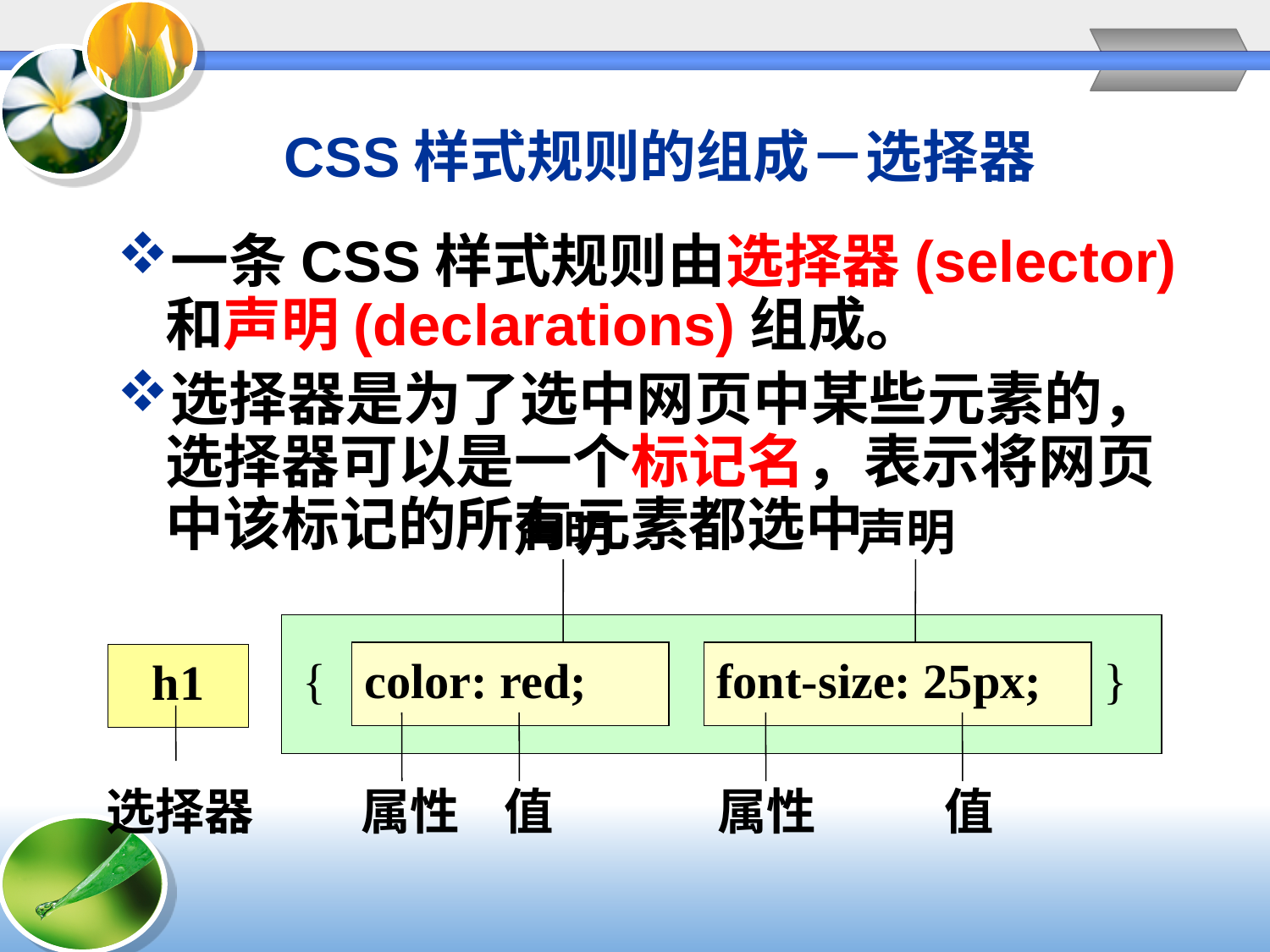

# CSS样式规则的组成－选择器
一条CSS样式规则由选择器(selector)和声明(declarations)组成。
选择器是为了选中网页中某些元素的，选择器可以是一个标记名，表示将网页中该标记的所有元素都选中

声明
声明

{
color: red;
font-size: 25px;
}
h1

选择器
属性
值
属性
值